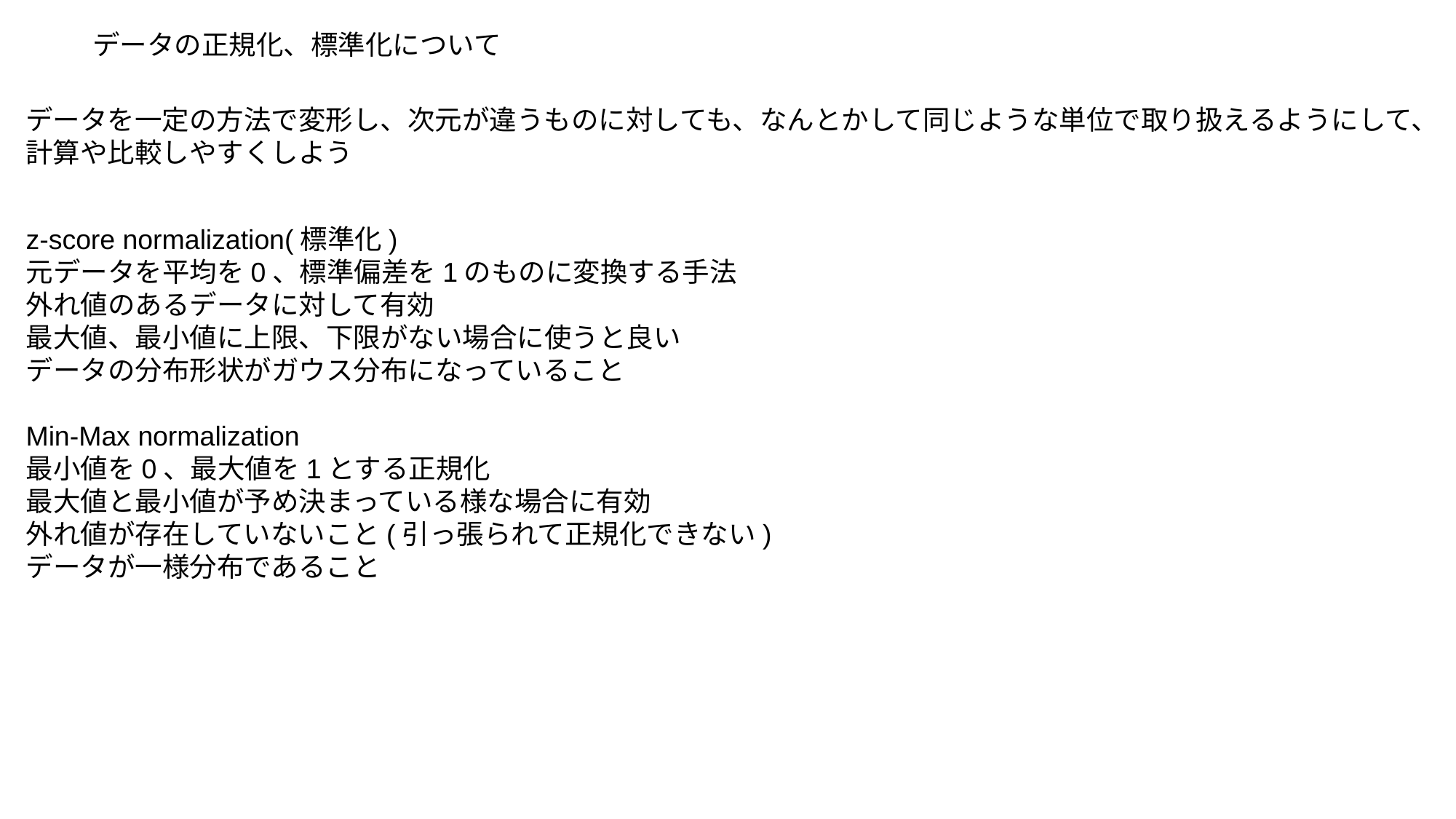

データの正規化、標準化について
データを一定の方法で変形し、次元が違うものに対しても、なんとかして同じような単位で取り扱えるようにして、計算や比較しやすくしよう
z-score normalization(標準化)
元データを平均を0、標準偏差を1のものに変換する手法
外れ値のあるデータに対して有効
最大値、最小値に上限、下限がない場合に使うと良い
データの分布形状がガウス分布になっていること

Min-Max normalization
最小値を0、最大値を1とする正規化
最大値と最小値が予め決まっている様な場合に有効
外れ値が存在していないこと(引っ張られて正規化できない)
データが一様分布であること